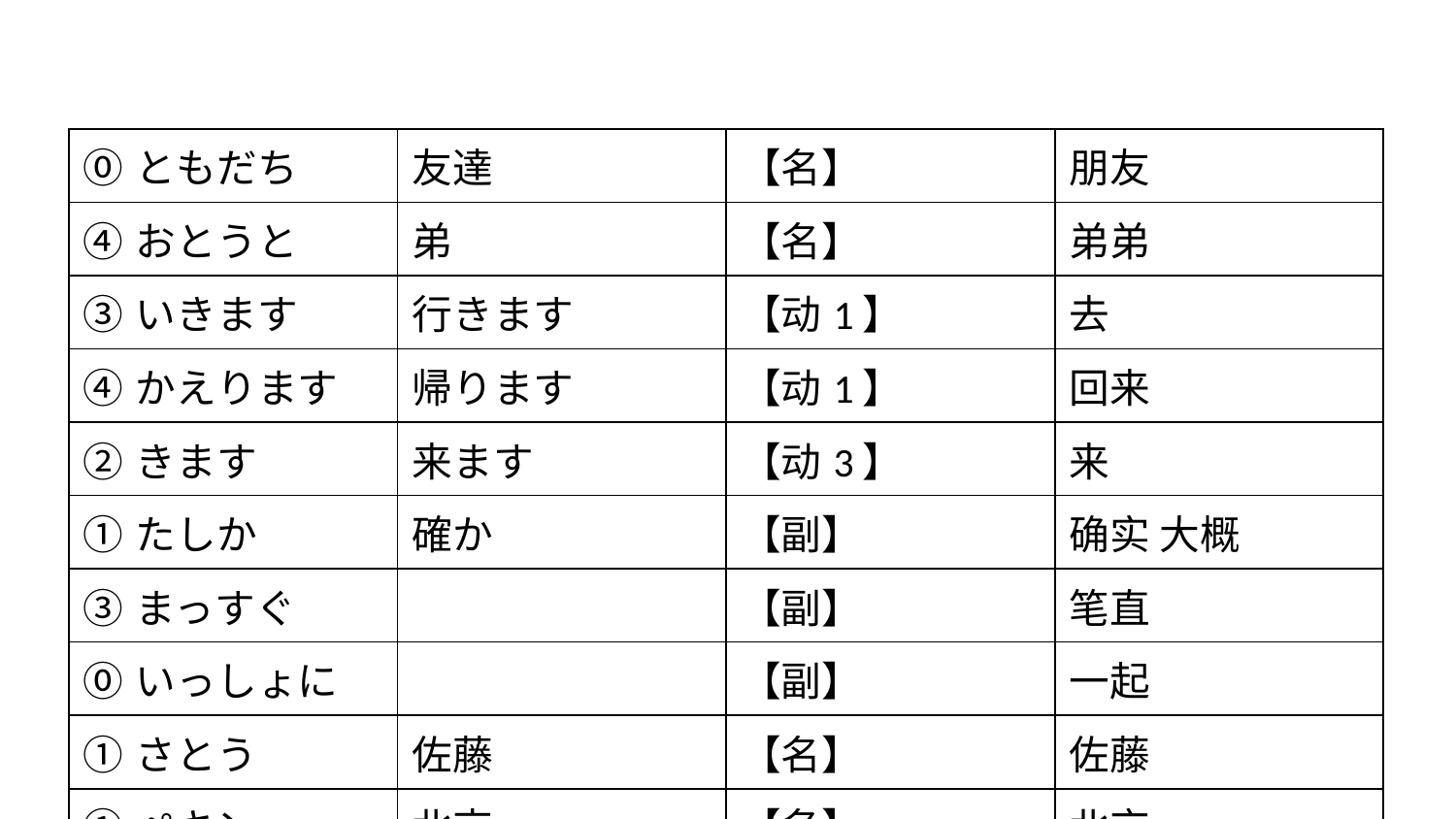

| ⓪ともだち | 友達 | 【名】 | 朋友 |
| --- | --- | --- | --- |
| ④おとうと | 弟 | 【名】 | 弟弟 |
| ③いきます | 行きます | 【动1】 | 去 |
| ④かえります | 帰ります | 【动1】 | 回来 |
| ②きます | 来ます | 【动3】 | 来 |
| ①たしか | 確か | 【副】 | 确实 大概 |
| ③まっすぐ |  | 【副】 | 笔直 |
| ⓪いっしょに |  | 【副】 | 一起 |
| ①さとう | 佐藤 | 【名】 | 佐藤 |
| ①ペキン | 北京 | 【名】 | 北京 |